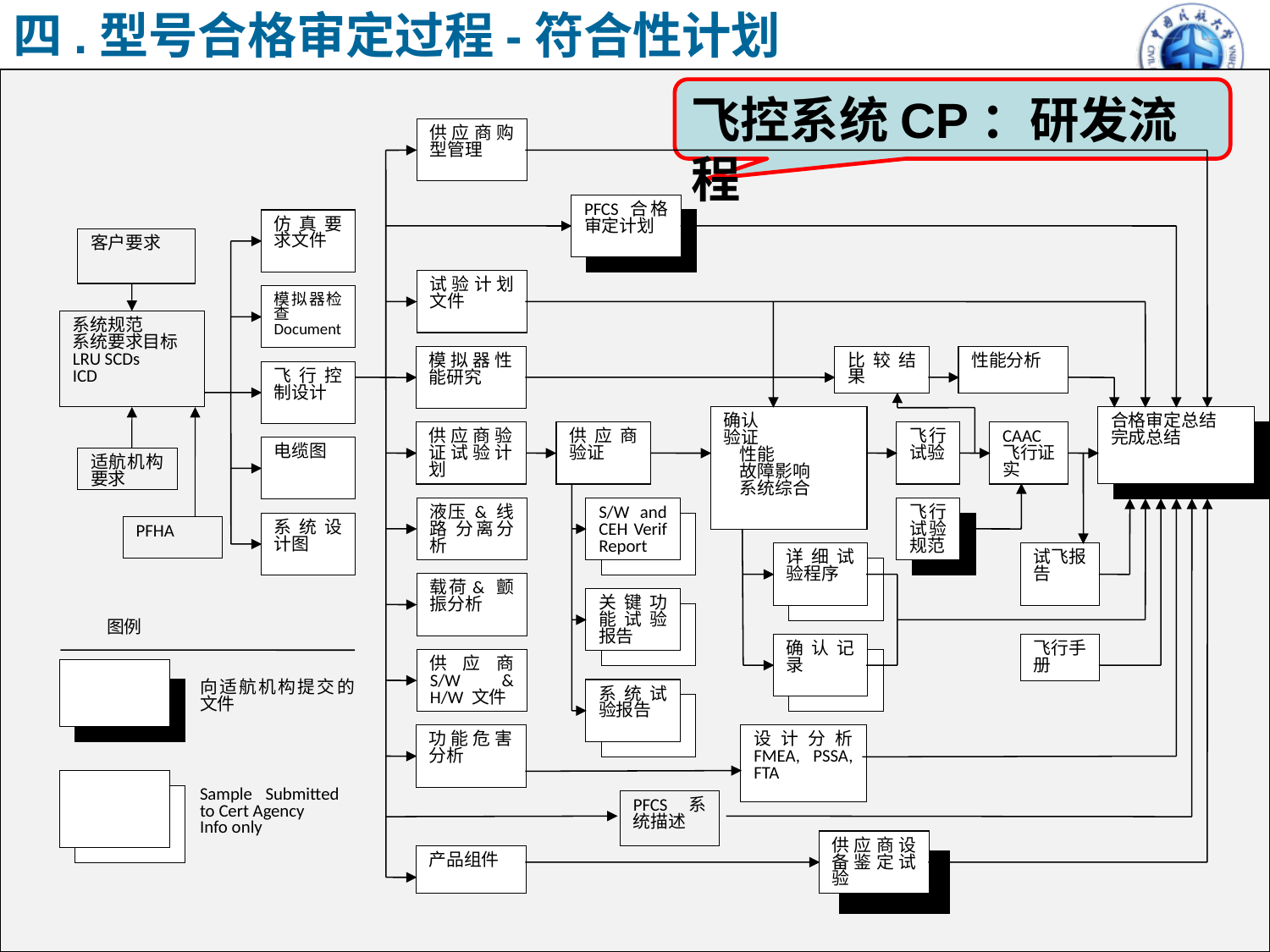

# 四.型号合格审定过程-符合性计划

飞控系统CP：研发流程
供应商购型管理

PFCS 合格审定计划
仿真要求文件

试验计划文件
模拟器检查 Document

模拟器性能研究
比较结果
性能分析
飞行控制设计

确认
验证
   性能
   故障影响
   系统综合
合格审定总结
完成总结

供应商验证试验计划
供应商验证
飞行试验
CAAC 飞行证实

电缆图

液压 & 线路 分离分析
S/W and CEH Verif Report
飞行试验规范

系统设计图

详细试验程序
试飞报告

载荷& 颤振分析

关键功能试验报告

图例

确认记录
飞行手册
供应商 S/W & H/W 文件

系统试验报告
向适航机构提交的文件

功能危害分析
设计分析 FMEA, PSSA, FTA

Sample Submitted to Cert Agency
Info only

供应商设备鉴定试验
产品组件

客户要求

系统规范
系统要求目标
LRU SCDs
ICD

适航机构要求
PFHA

PFCS 系统描述